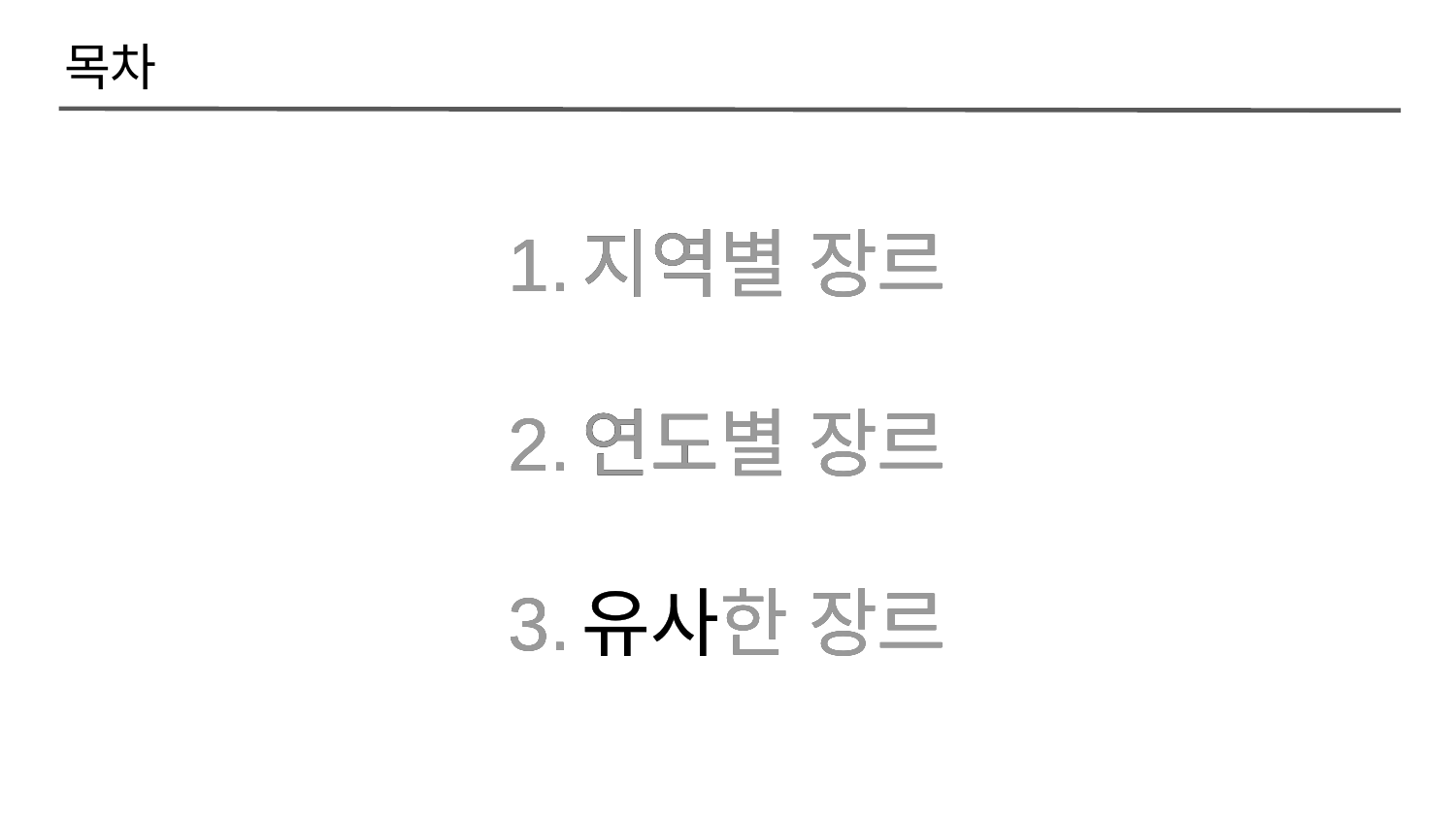

# 목차
지역별 장르

연도별 장르

유사한 장르
지역별 장르

연도별 장르

유사한 장르
지역별 장르

연도별 장르

유사한 장르
지역별 장르

연도별 장르

유사한 장르